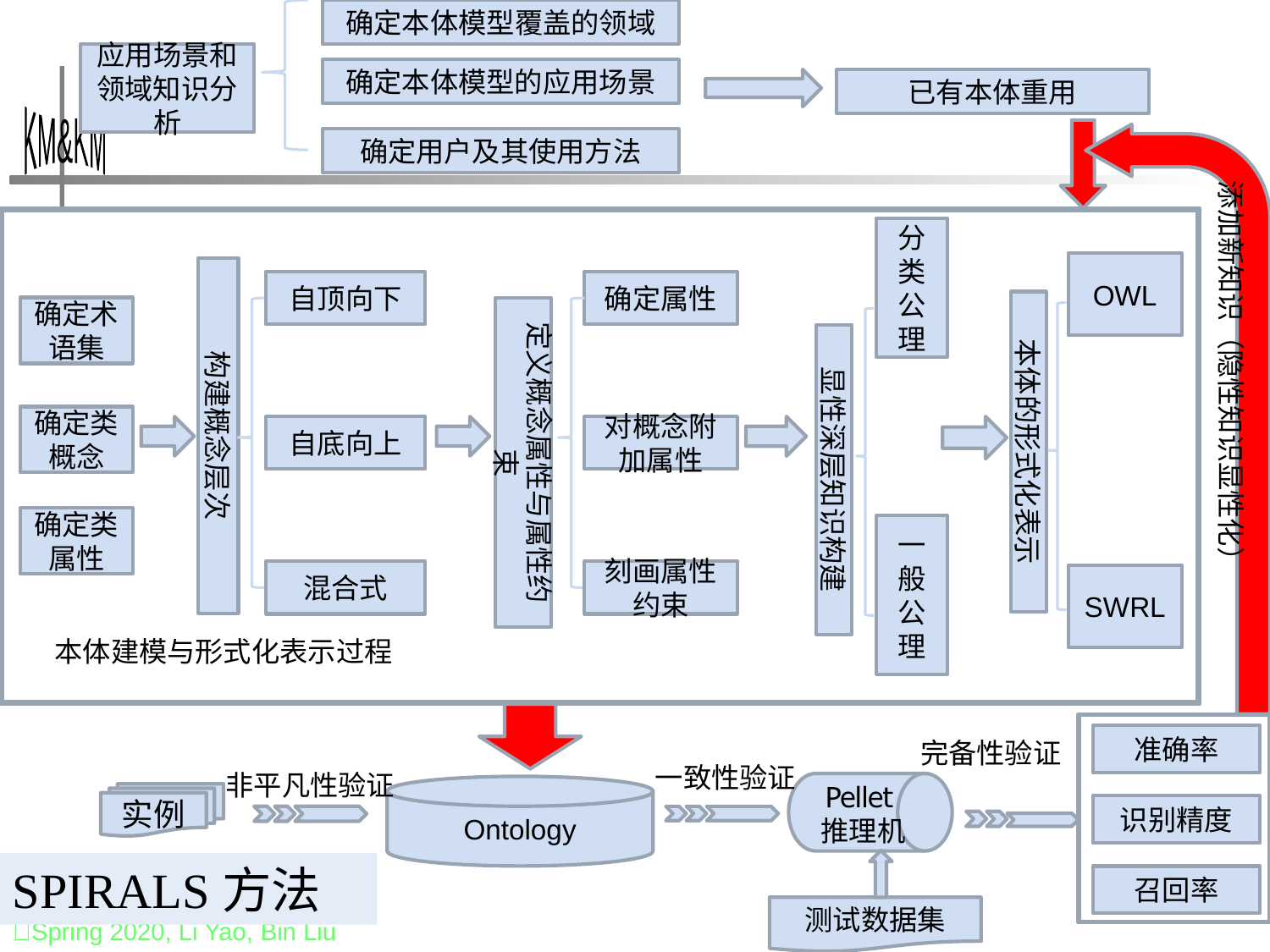

确定本体模型覆盖的领域
应用场景和领域知识分析
确定本体模型的应用场景
确定用户及其使用方法

已有本体重用

本体建模与形式化表示过程
分类公理

显性深层知识构建
一般公理
OWL
本体的形式化表示

SWRL

构建概念层次
自顶向下
自底向上
混合式
确定术语集
确定类概念
确定类属性

确定属性
定义概念属性与属性约束

对概念附加属性
刻画属性约束

非平凡性验证
Ontology
实例

Pellet
推理机

一致性验证

测试数据集
准确率
识别精度
召回率

添加新知识（隐性知识显性化）
完备性验证
SPIRALS方法